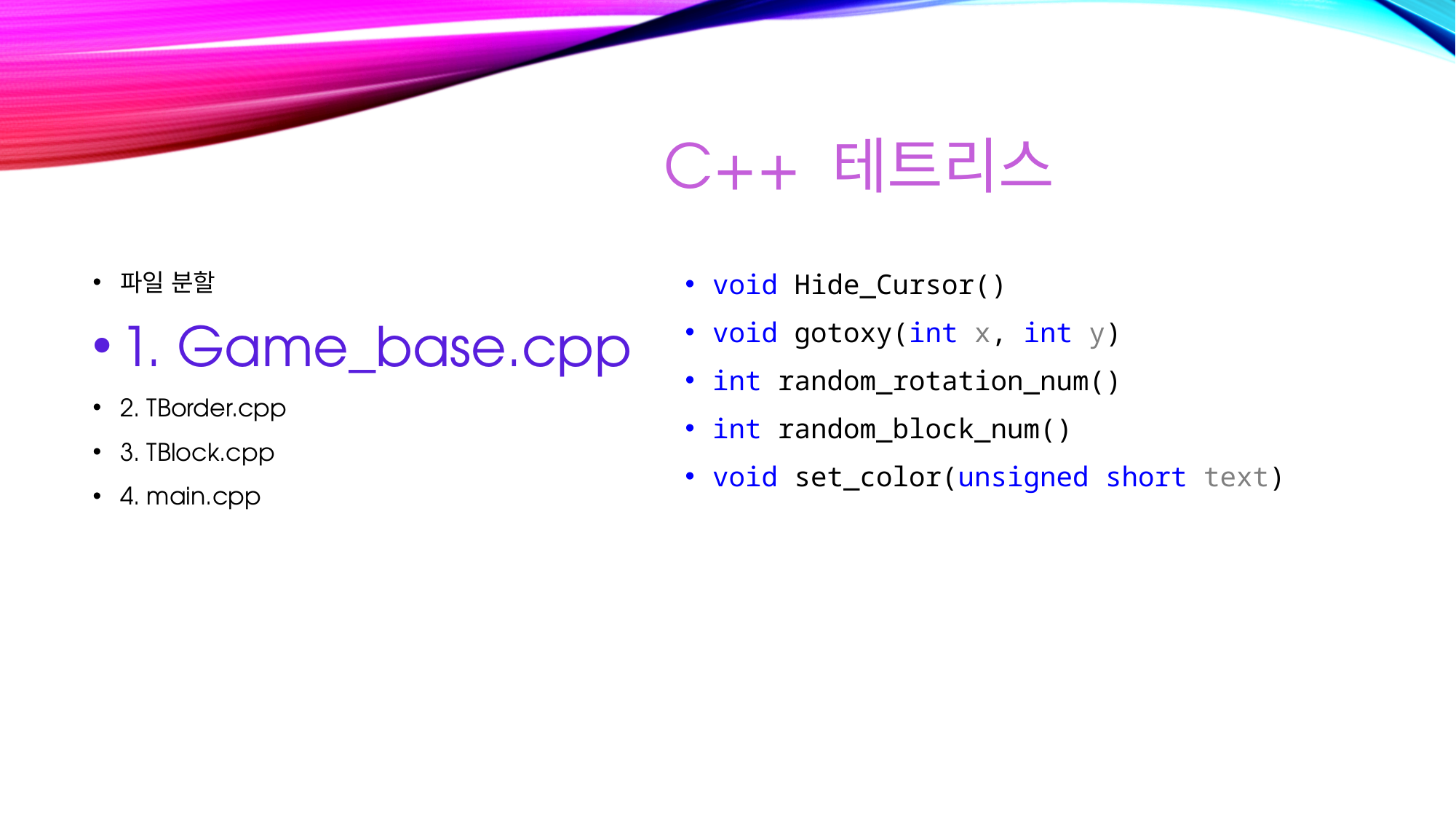

# C++ 테트리스
파일 분할
1. Game_base.cpp
2. TBorder.cpp
3. TBlock.cpp
4. main.cpp
void Hide_Cursor()
void gotoxy(int x, int y)
int random_rotation_num()
int random_block_num()
void set_color(unsigned short text)